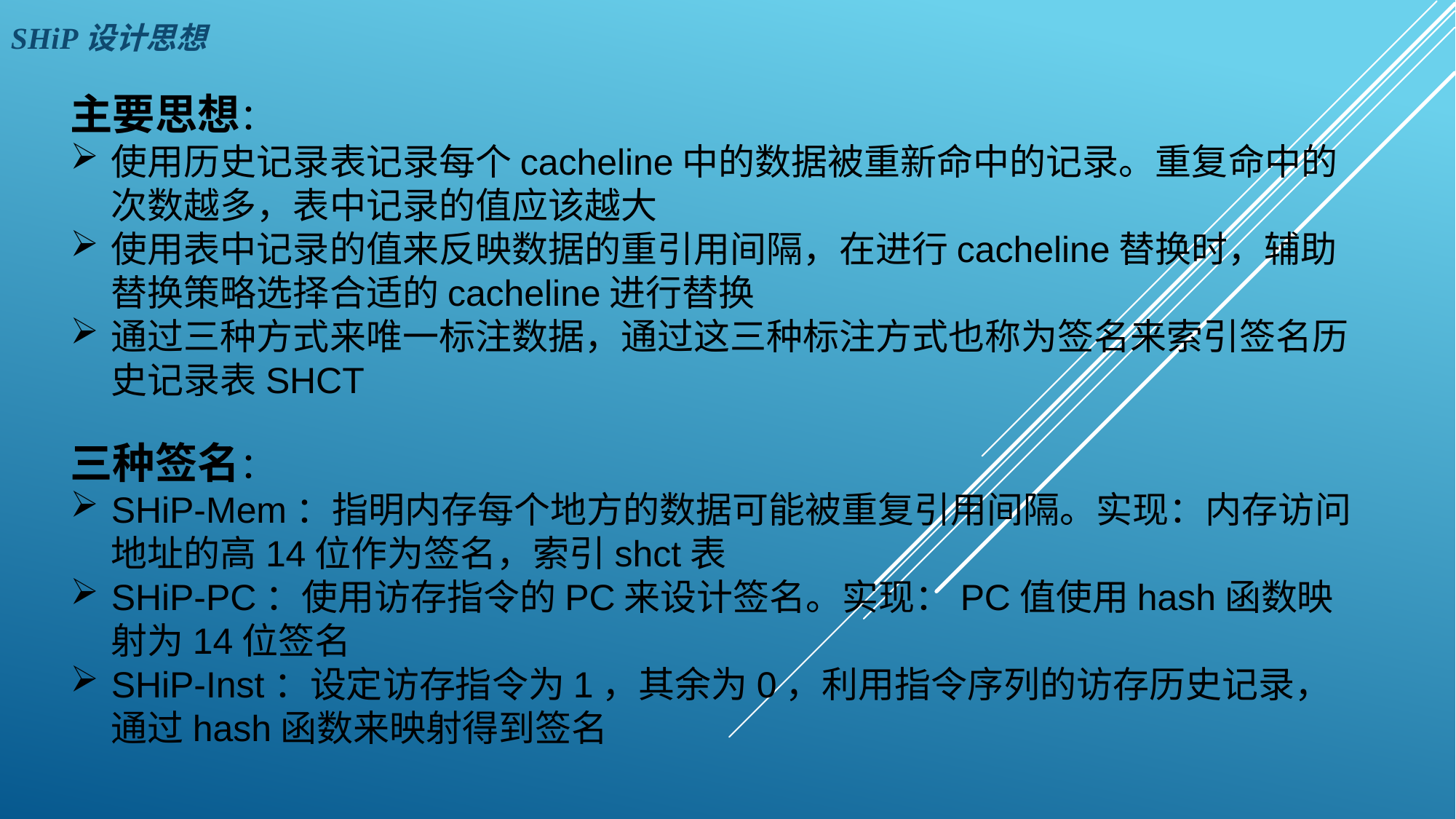

SHiP设计思想
主要思想：
使用历史记录表记录每个cacheline中的数据被重新命中的记录。重复命中的次数越多，表中记录的值应该越大
使用表中记录的值来反映数据的重引用间隔，在进行cacheline替换时，辅助替换策略选择合适的cacheline进行替换
通过三种方式来唯一标注数据，通过这三种标注方式也称为签名来索引签名历史记录表SHCT
三种签名：
SHiP-Mem：指明内存每个地方的数据可能被重复引用间隔。实现：内存访问地址的高14位作为签名，索引shct表
SHiP-PC：使用访存指令的PC来设计签名。实现：PC值使用hash函数映射为14位签名
SHiP-Inst：设定访存指令为1，其余为0，利用指令序列的访存历史记录，通过hash函数来映射得到签名